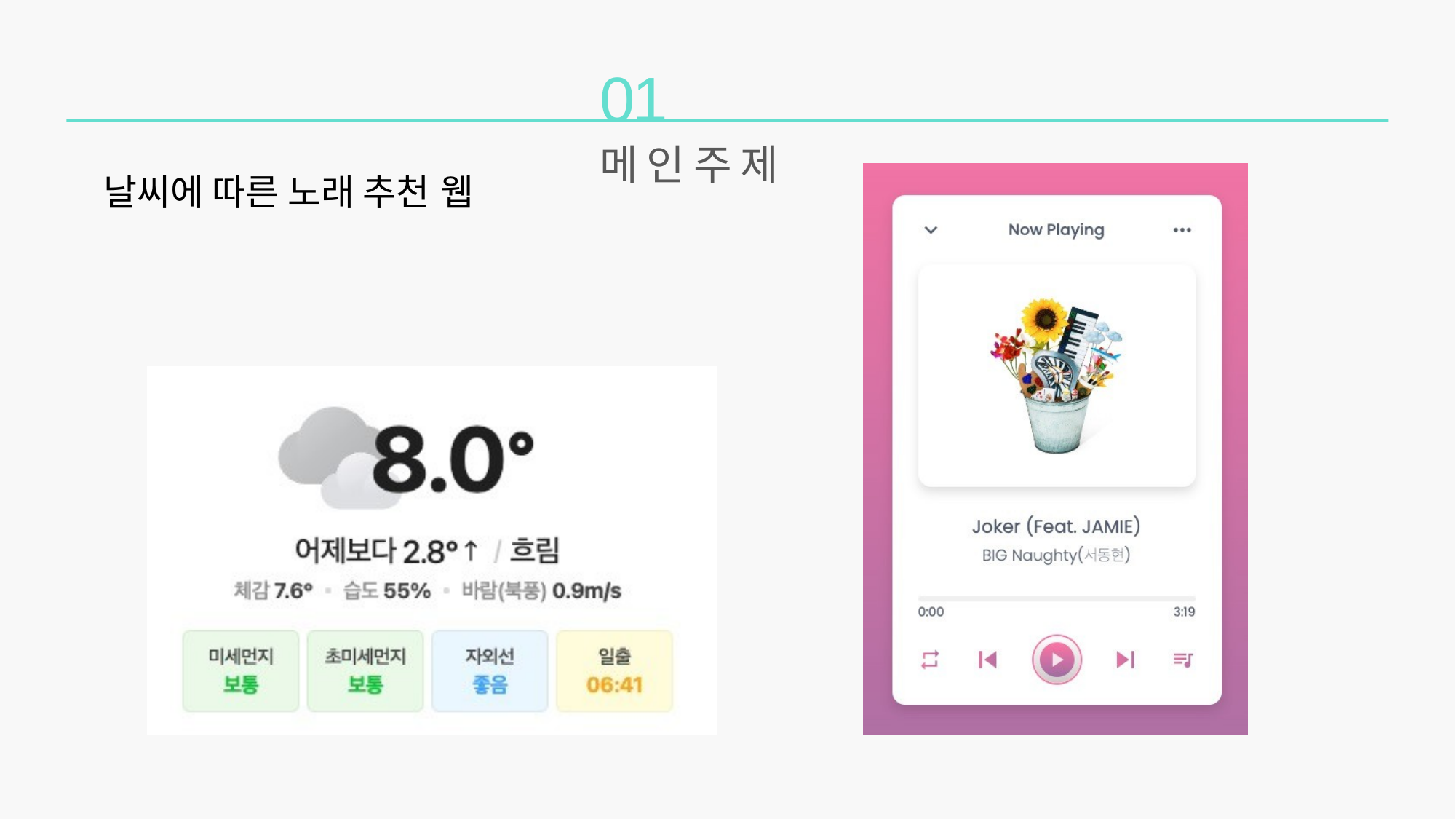

# 01 메인주제

날씨에 따른 노래 추천 웹